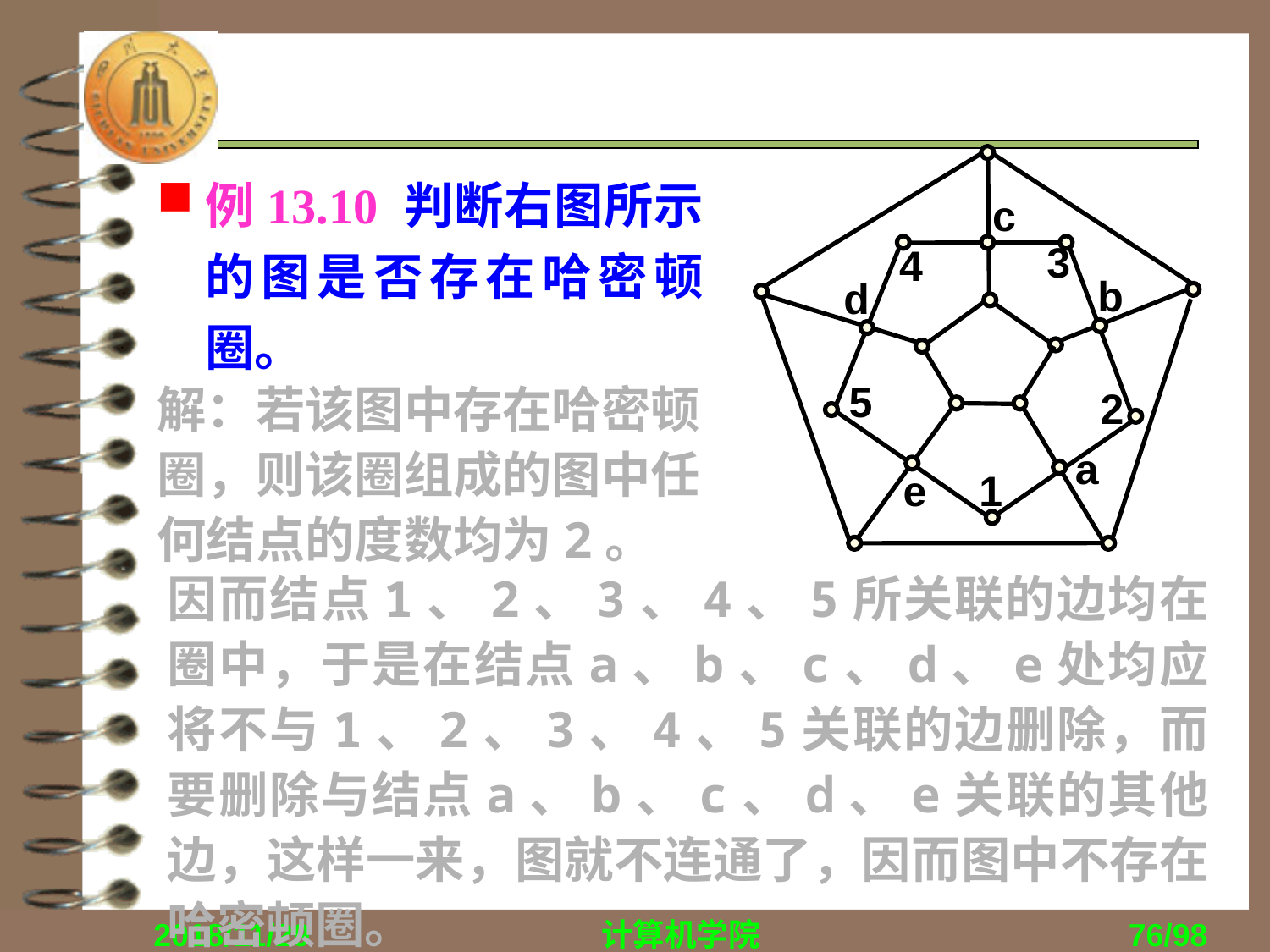

c
3
4

b
d

5
2

a
e
1

例13.10 判断右图所示的图是否存在哈密顿圈。
解：若该图中存在哈密顿圈，则该圈组成的图中任何结点的度数均为2。
因而结点1、2、3、4、5所关联的边均在圈中，于是在结点a、b、c、d、e处均应将不与1、2、3、4、5关联的边删除，而要删除与结点a、b、c、d、e关联的其他边，这样一来，图就不连通了，因而图中不存在哈密顿圈。
2018/11/29
计算机学院
76/98